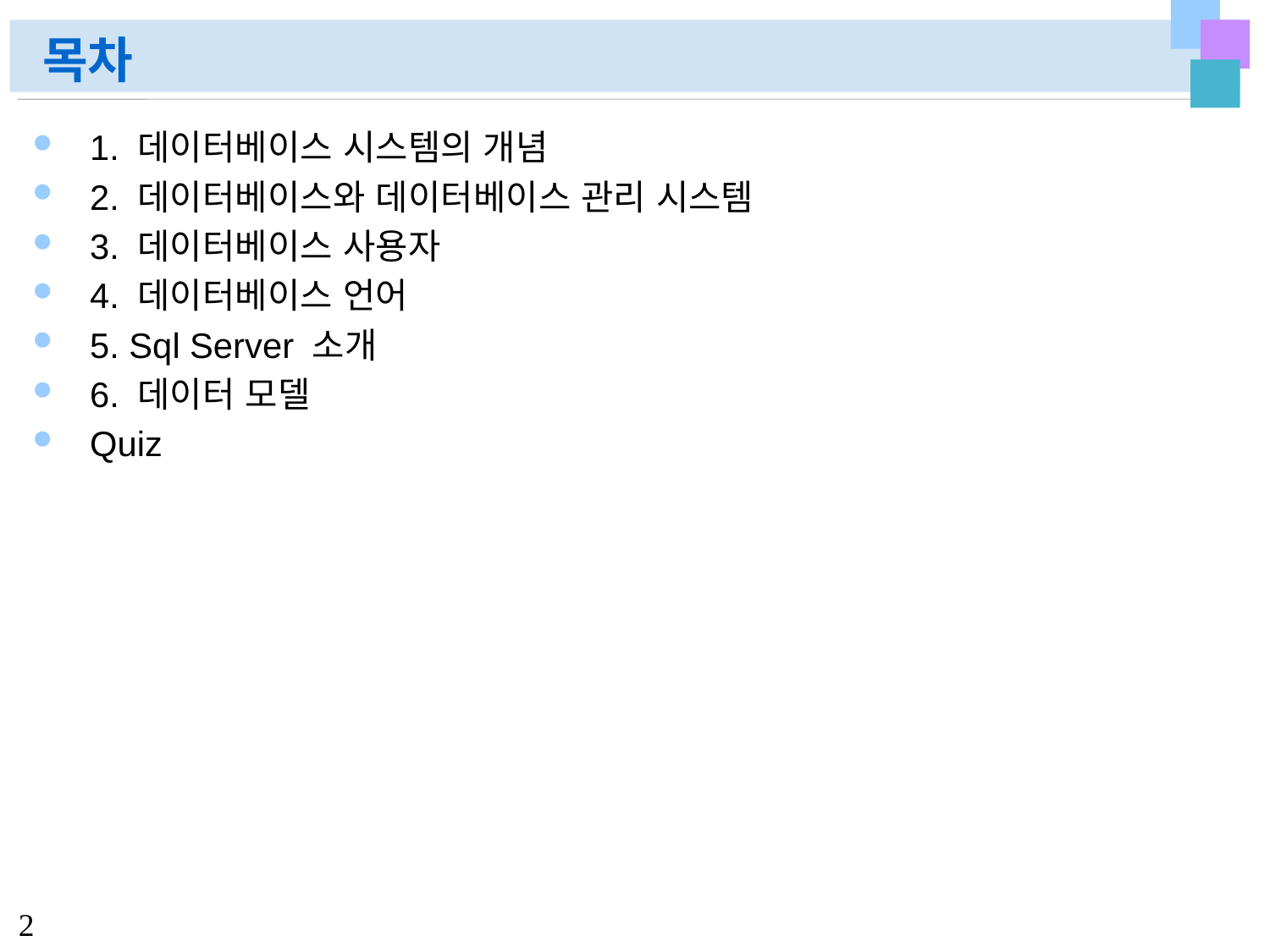

# 목차
 1. 데이터베이스 시스템의 개념
 2. 데이터베이스와 데이터베이스 관리 시스템
 3. 데이터베이스 사용자
 4. 데이터베이스 언어
 5. Sql Server 소개
 6. 데이터 모델
 Quiz